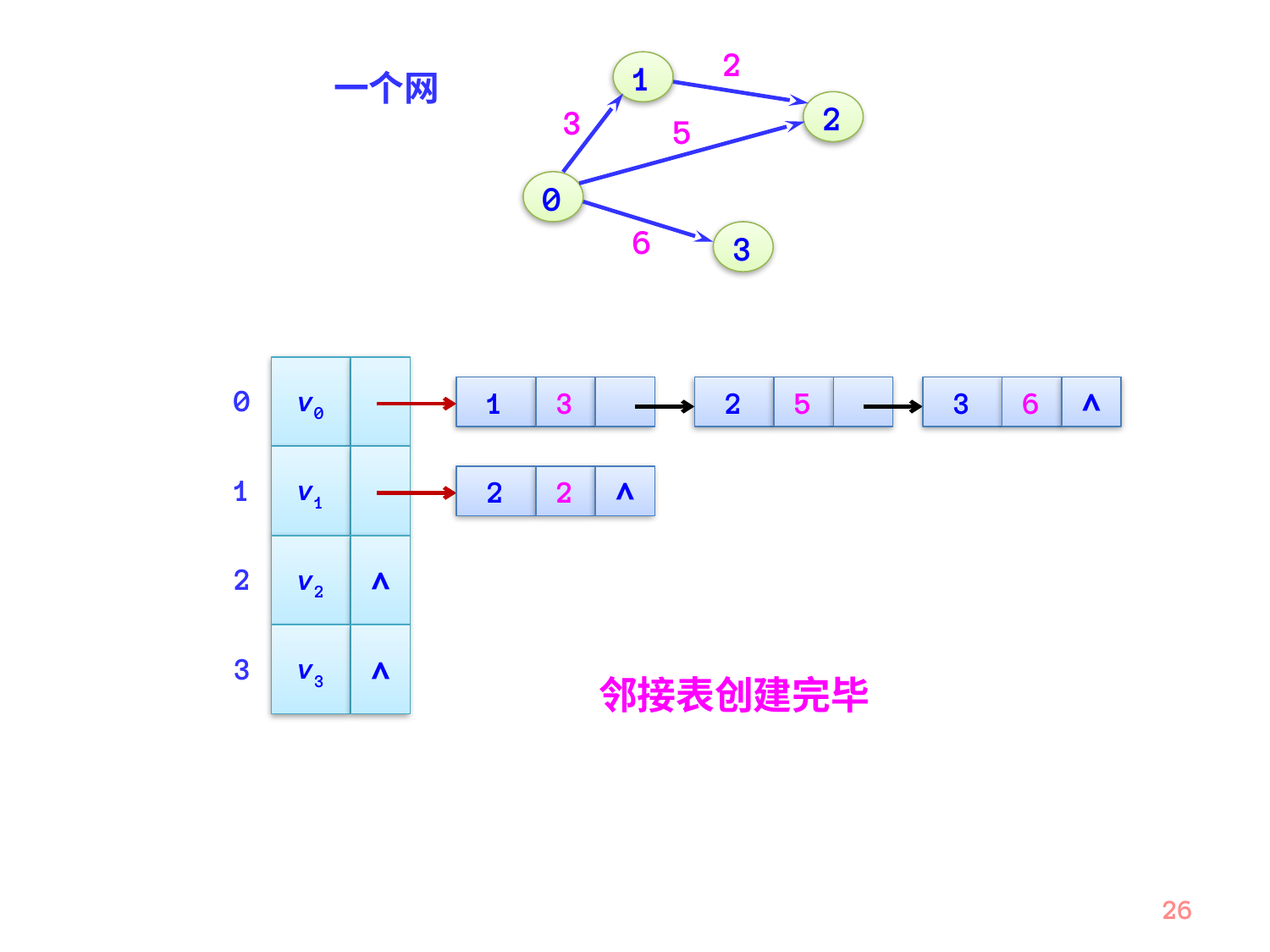

2
1
一个网

2

3
5

0

6
3
v0

0
v1

1
v2
∧
2
v3
∧
3
1
3

2
5

3
6
∧
2
2
∧
邻接表创建完毕
26